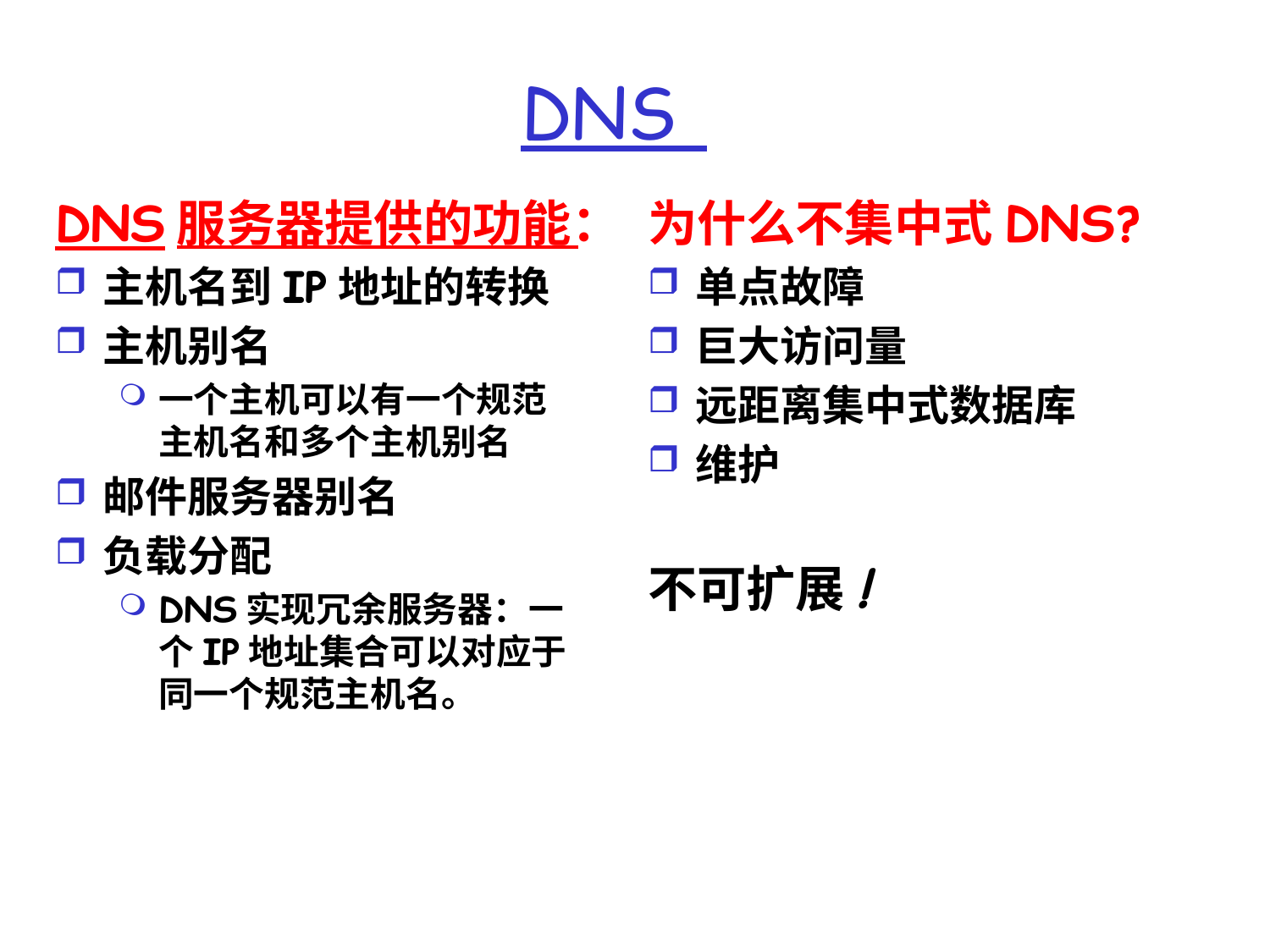

DNS
DNS服务器提供的功能：
主机名到IP地址的转换
主机别名
一个主机可以有一个规范主机名和多个主机别名
邮件服务器别名
负载分配
DNS实现冗余服务器：一个IP地址集合可以对应于同一个规范主机名。
为什么不集中式DNS?
单点故障
巨大访问量
远距离集中式数据库
维护

不可扩展!